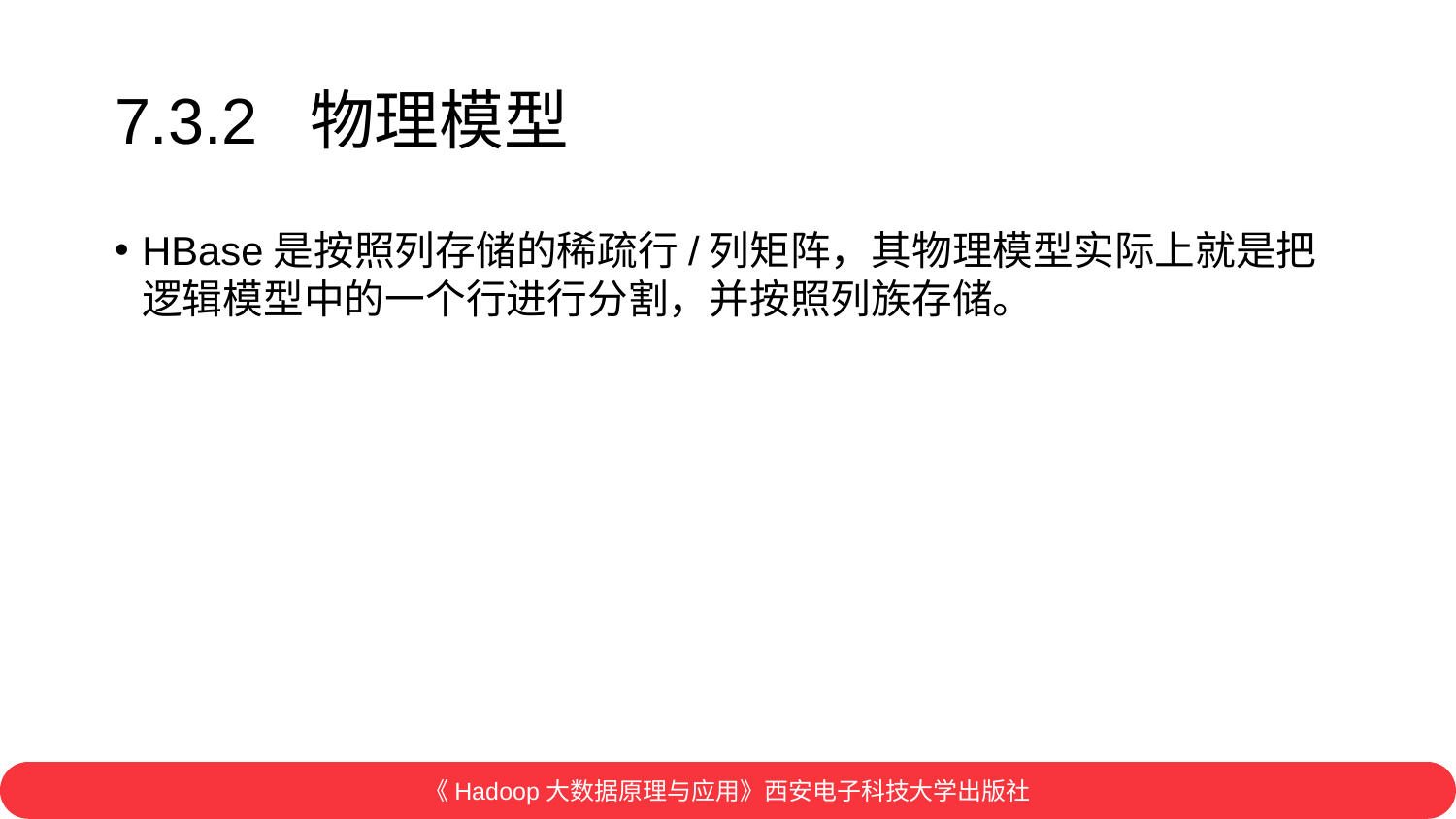

# 7.3.2  物理模型
HBase是按照列存储的稀疏行/列矩阵，其物理模型实际上就是把逻辑模型中的一个行进行分割，并按照列族存储。